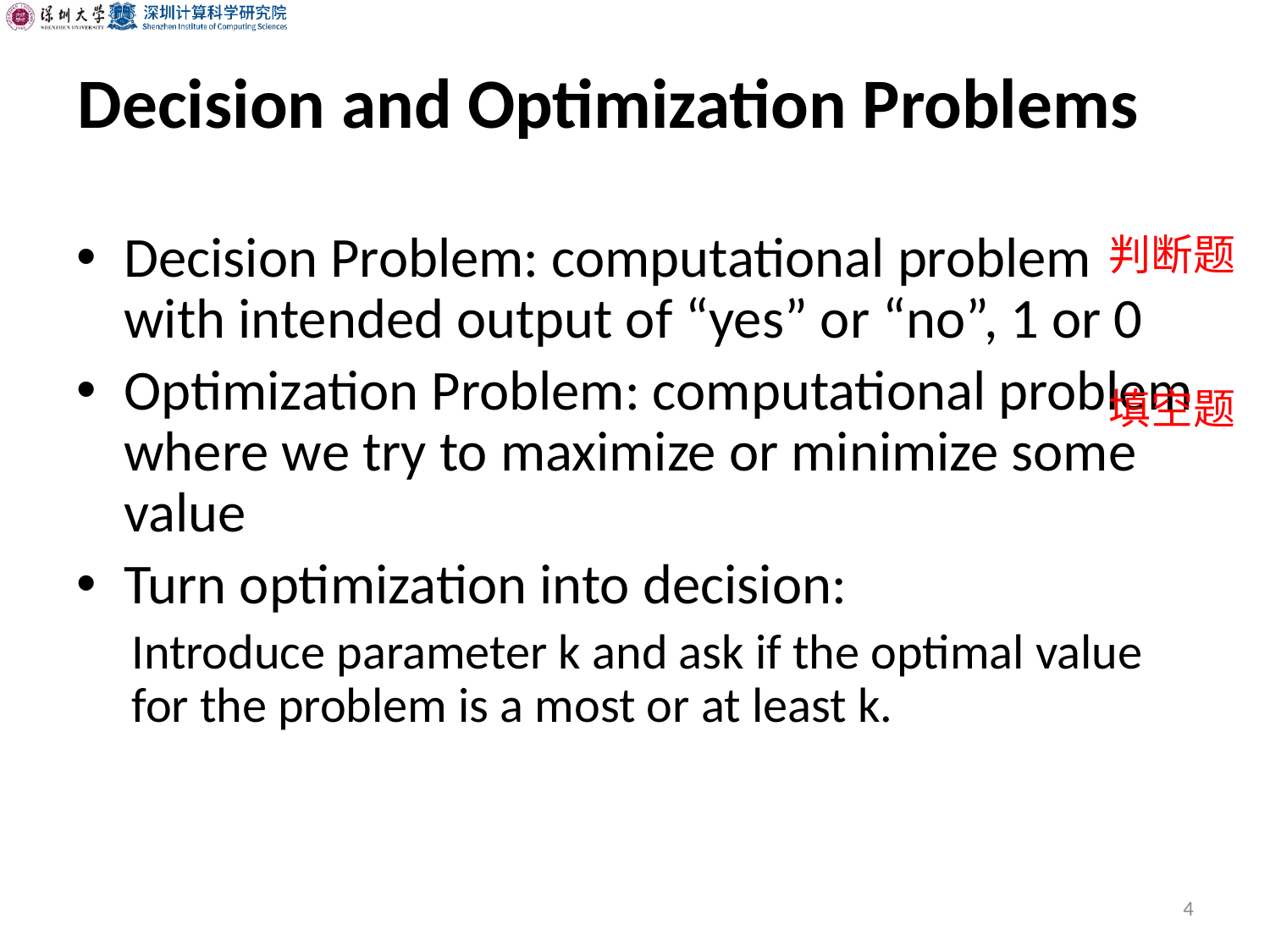

# Decision and Optimization Problems
Decision Problem: computational problem with intended output of “yes” or “no”, 1 or 0
Optimization Problem: computational problem where we try to maximize or minimize some value
Turn optimization into decision:
Introduce parameter k and ask if the optimal value for the problem is a most or at least k.
判断题
填空题
4